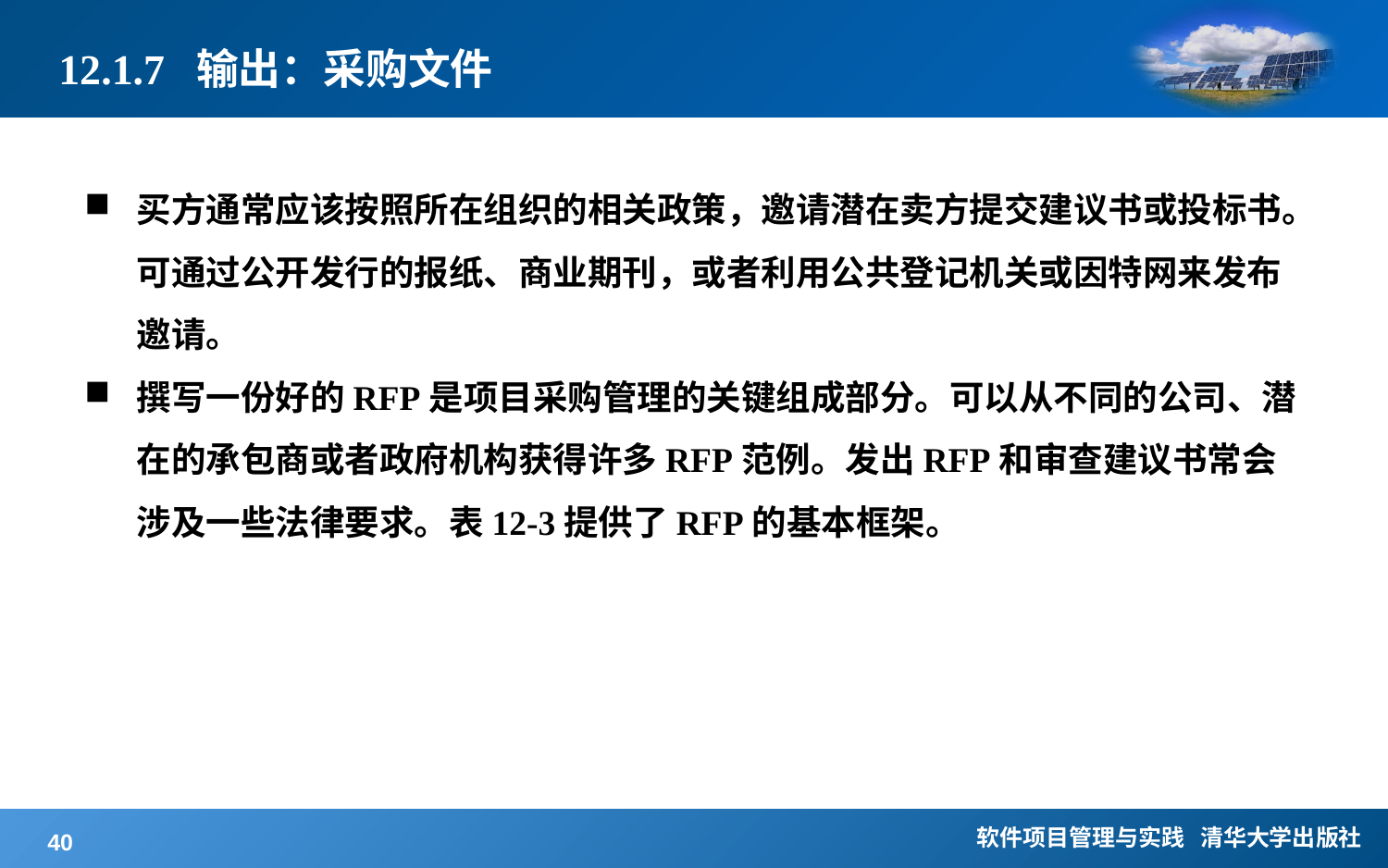

# 12.1.7  输出：采购文件
买方通常应该按照所在组织的相关政策，邀请潜在卖方提交建议书或投标书。可通过公开发行的报纸、商业期刊，或者利用公共登记机关或因特网来发布邀请。
撰写一份好的RFP是项目采购管理的关键组成部分。可以从不同的公司、潜在的承包商或者政府机构获得许多RFP范例。发出RFP和审查建议书常会涉及一些法律要求。表12-3提供了RFP的基本框架。